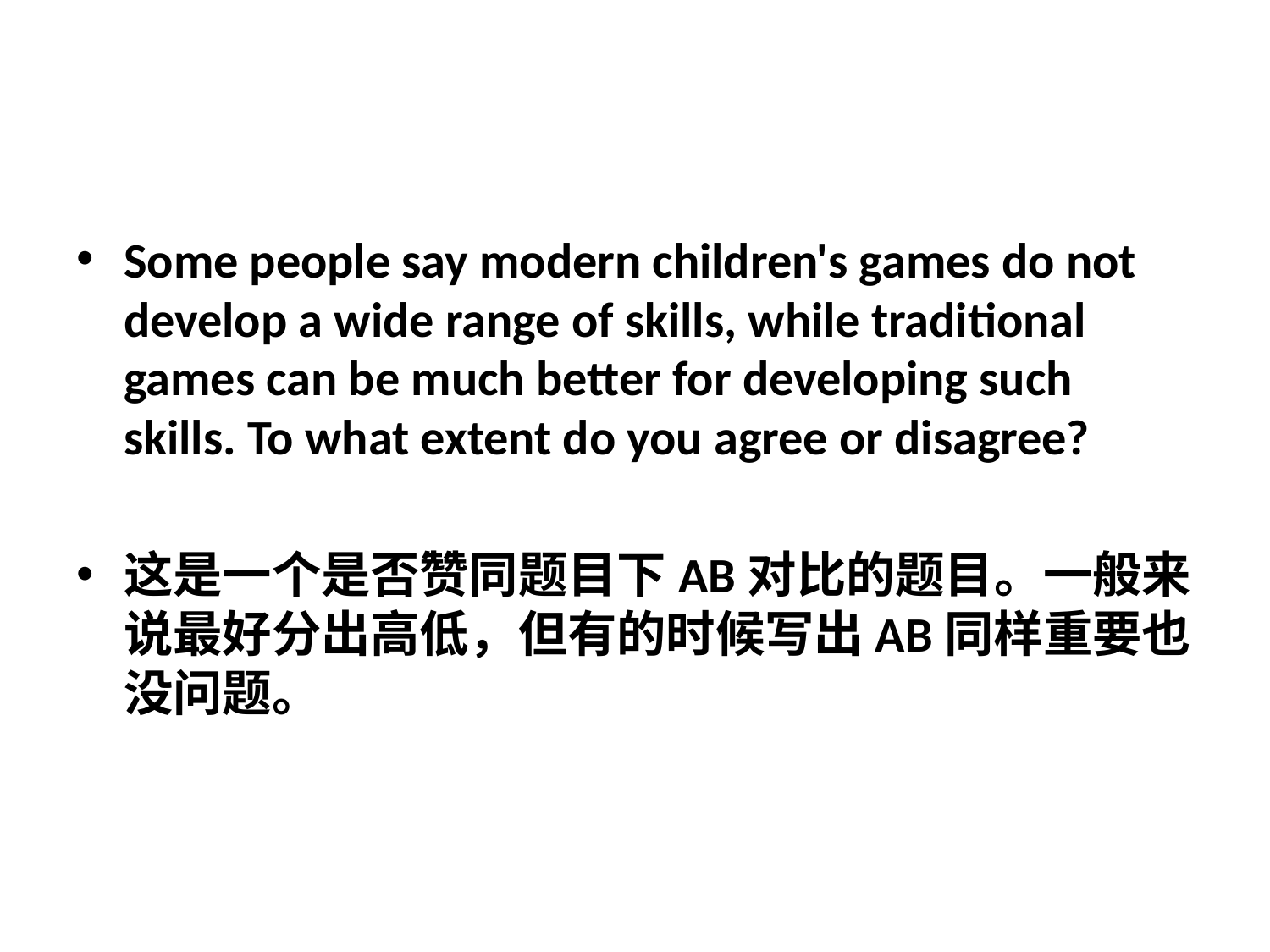

#
Some people say modern children's games do not develop a wide range of skills, while traditional games can be much better for developing such skills. To what extent do you agree or disagree?

这是一个是否赞同题目下AB对比的题目。一般来说最好分出高低，但有的时候写出AB同样重要也没问题。